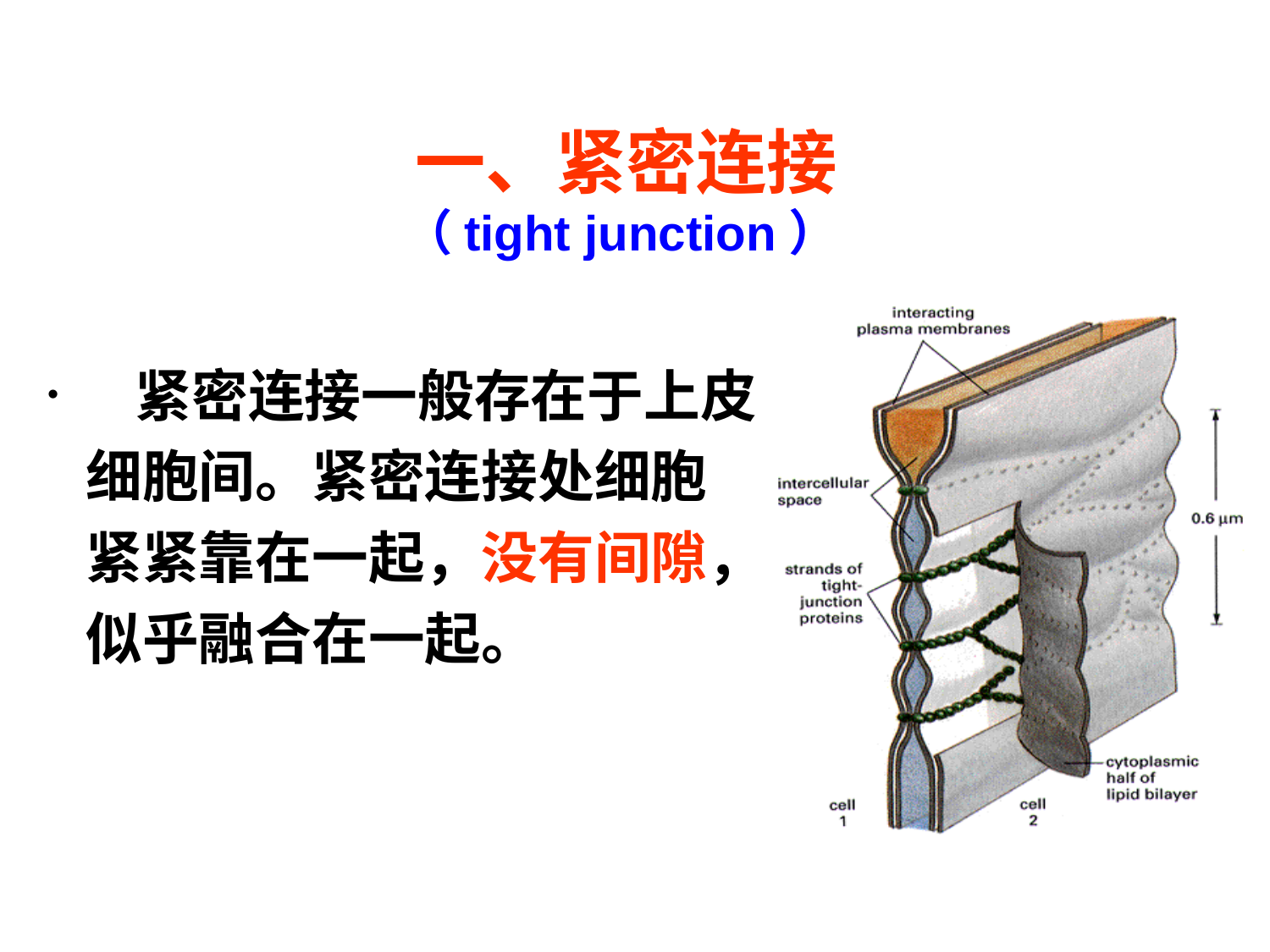

# 一、紧密连接
（tight junction）

	紧密连接一般存在于上皮 细胞间。紧密连接处细胞 紧紧靠在一起，没有间隙， 似乎融合在一起。